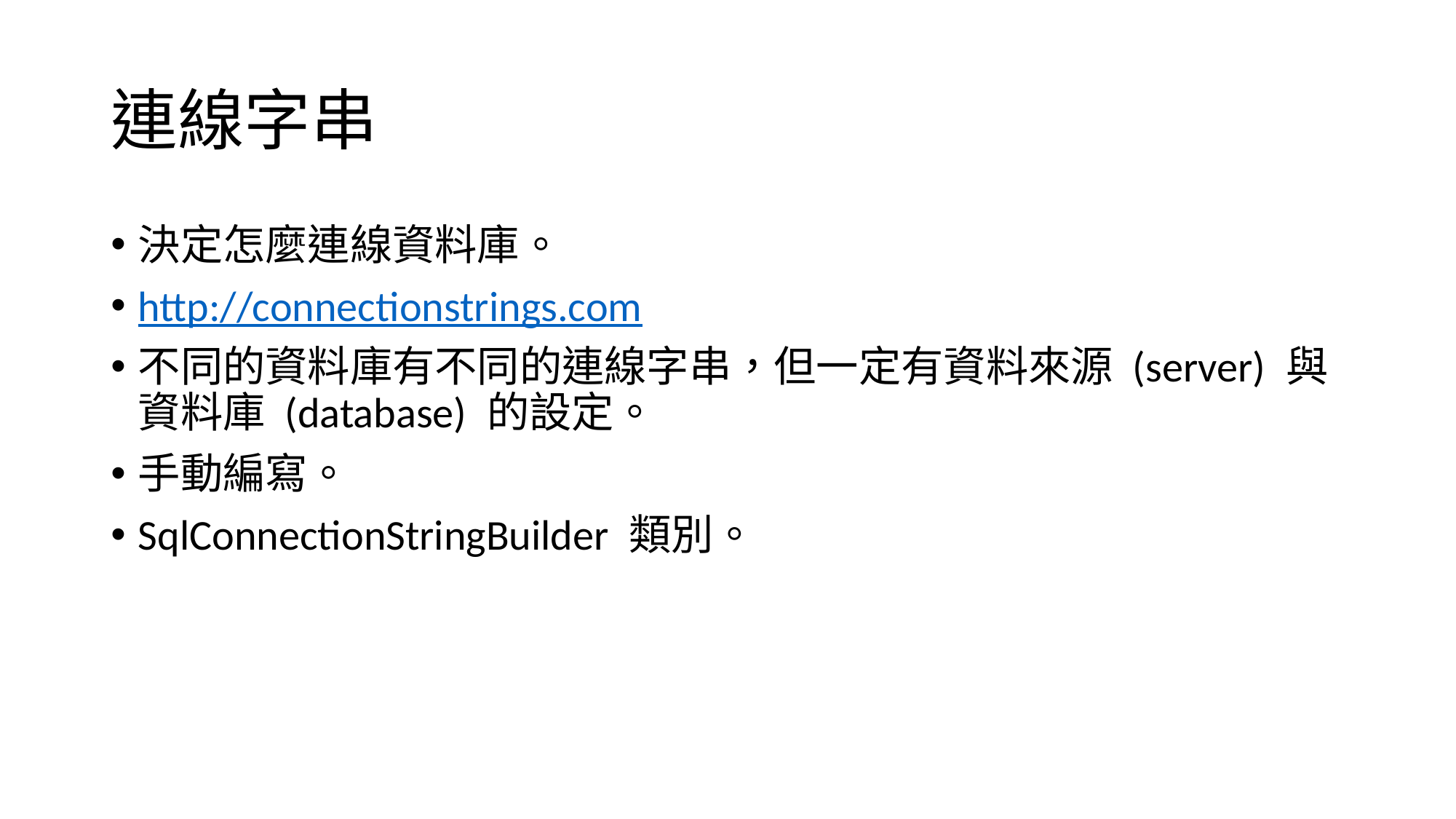

# 連線字串
決定怎麼連線資料庫。
http://connectionstrings.com
不同的資料庫有不同的連線字串，但一定有資料來源 (server) 與資料庫 (database) 的設定。
手動編寫。
SqlConnectionStringBuilder 類別。